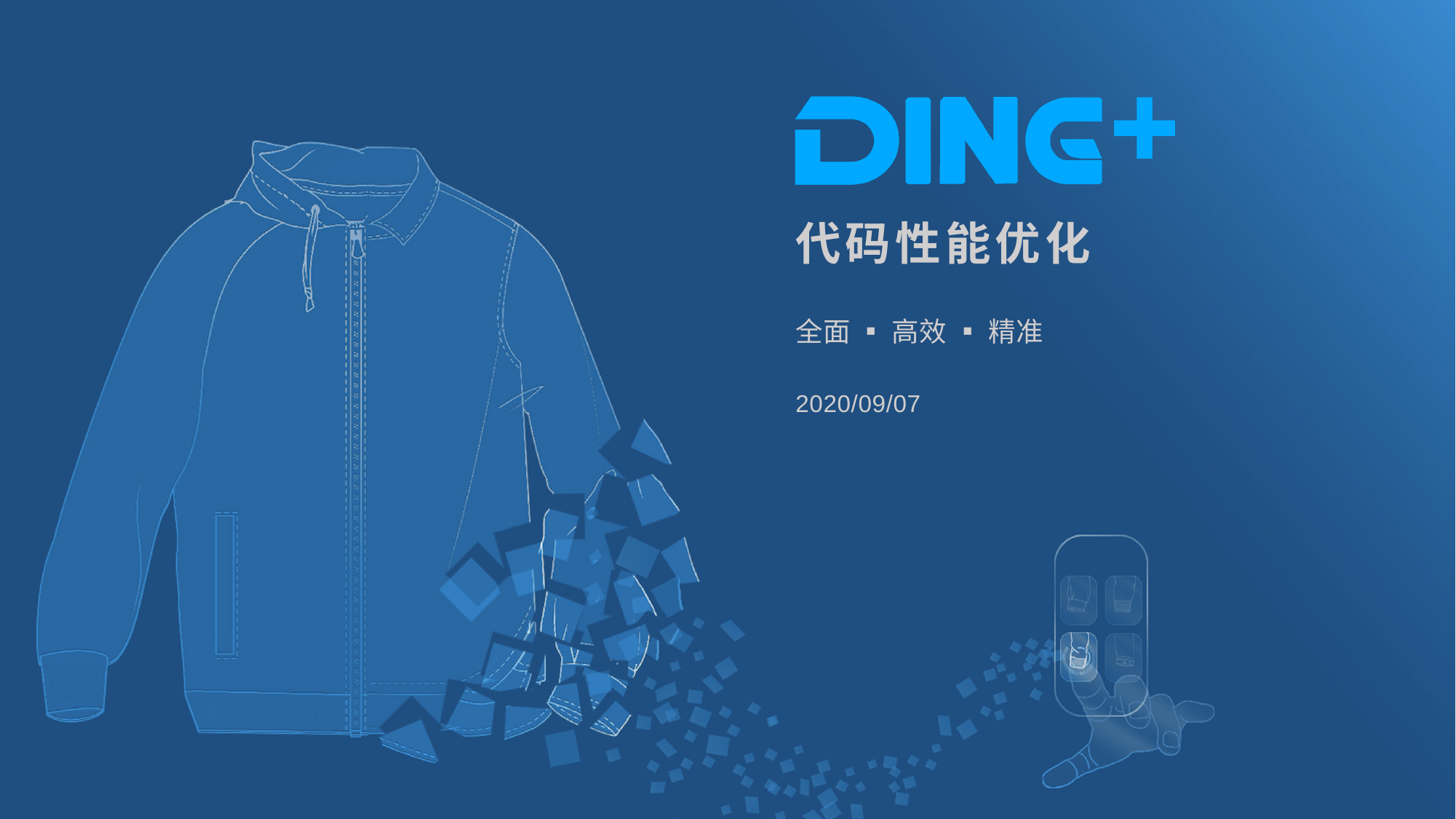

# 代码性能优化
全面 ▪ 高效 ▪ 精准
2020/09/07